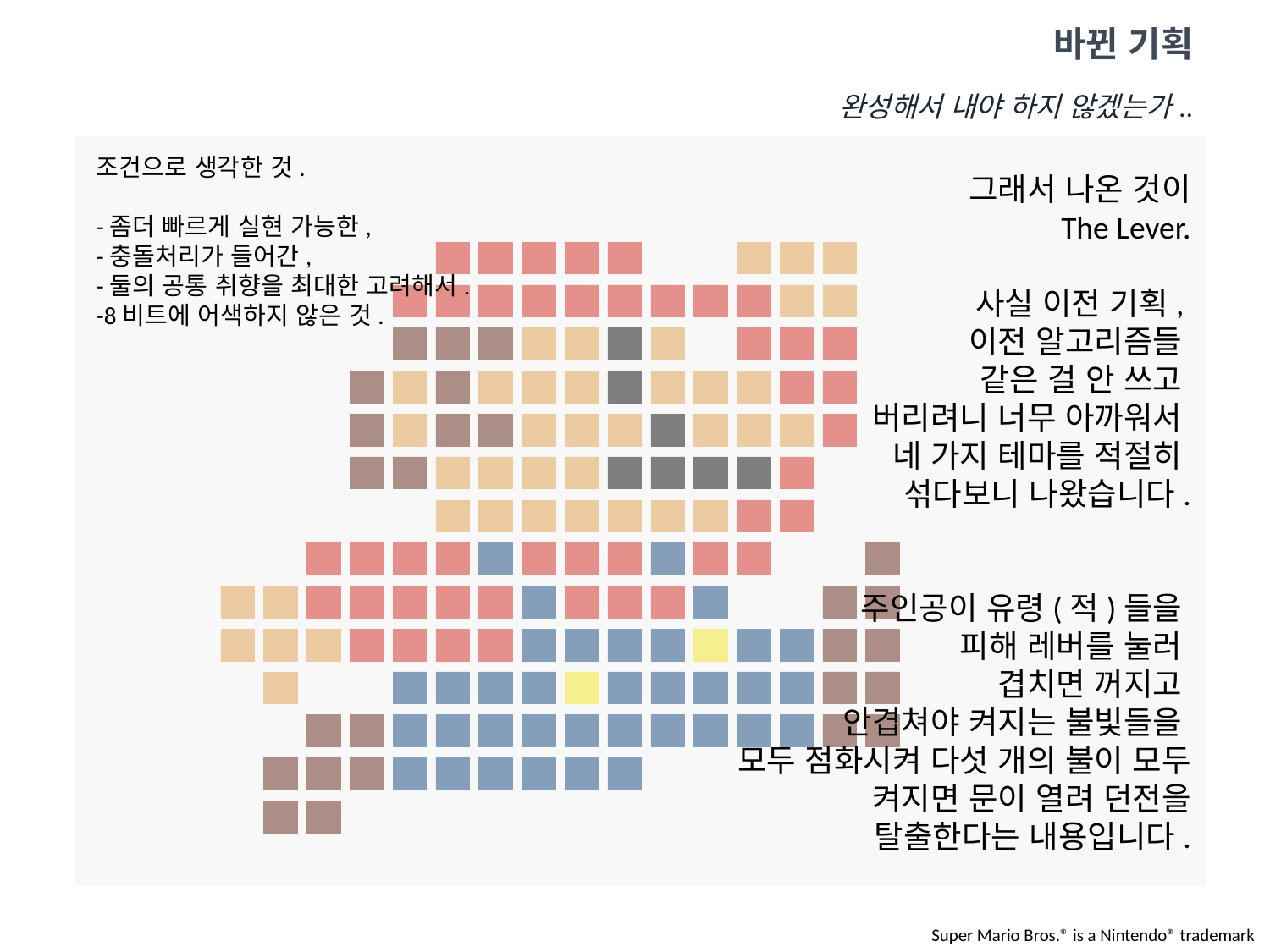

# 바뀐 기획
완성해서 내야 하지 않겠는가..

조건으로 생각한 것.

-좀더 빠르게 실현 가능한,
-충돌처리가 들어간,
-둘의 공통 취향을 최대한 고려해서.
-8비트에 어색하지 않은 것.
그래서 나온 것이
The Lever.

사실 이전 기획,
이전 알고리즘들
같은 걸 안 쓰고
버리려니 너무 아까워서
네 가지 테마를 적절히
섞다보니 나왔습니다.

주인공이 유령(적)들을
피해 레버를 눌러
겹치면 꺼지고
안겹쳐야 켜지는 불빛들을
모두 점화시켜 다섯 개의 불이 모두 켜지면 문이 열려 던전을 탈출한다는 내용입니다.

Super Mario Bros.® is a Nintendo® trademark